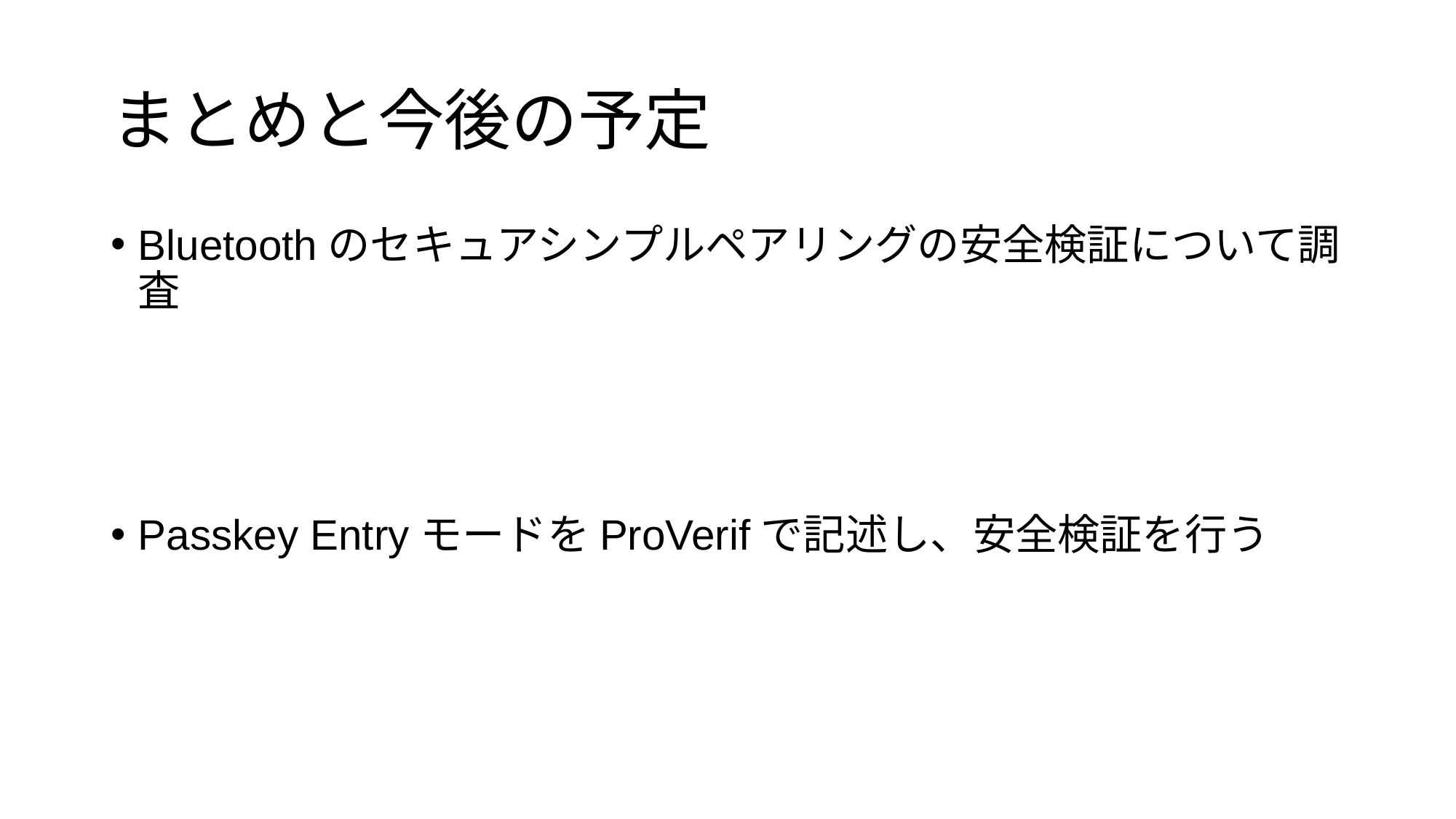

# まとめと今後の予定
Bluetoothのセキュアシンプルペアリングの安全検証について調査

Passkey EntryモードをProVerifで記述し、安全検証を行う